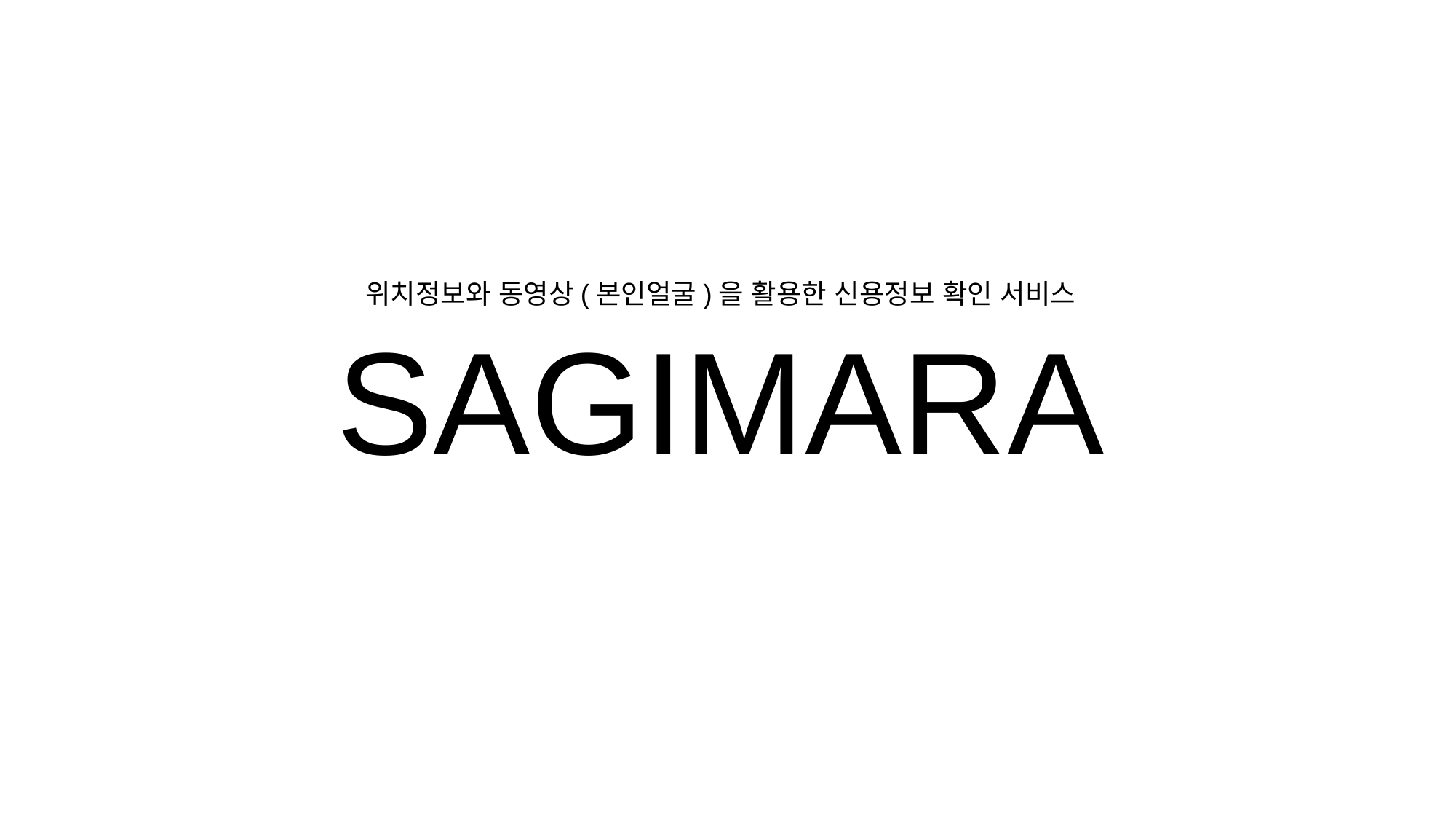

위치정보와 동영상(본인얼굴)을 활용한 신용정보 확인 서비스
SAGIMARA